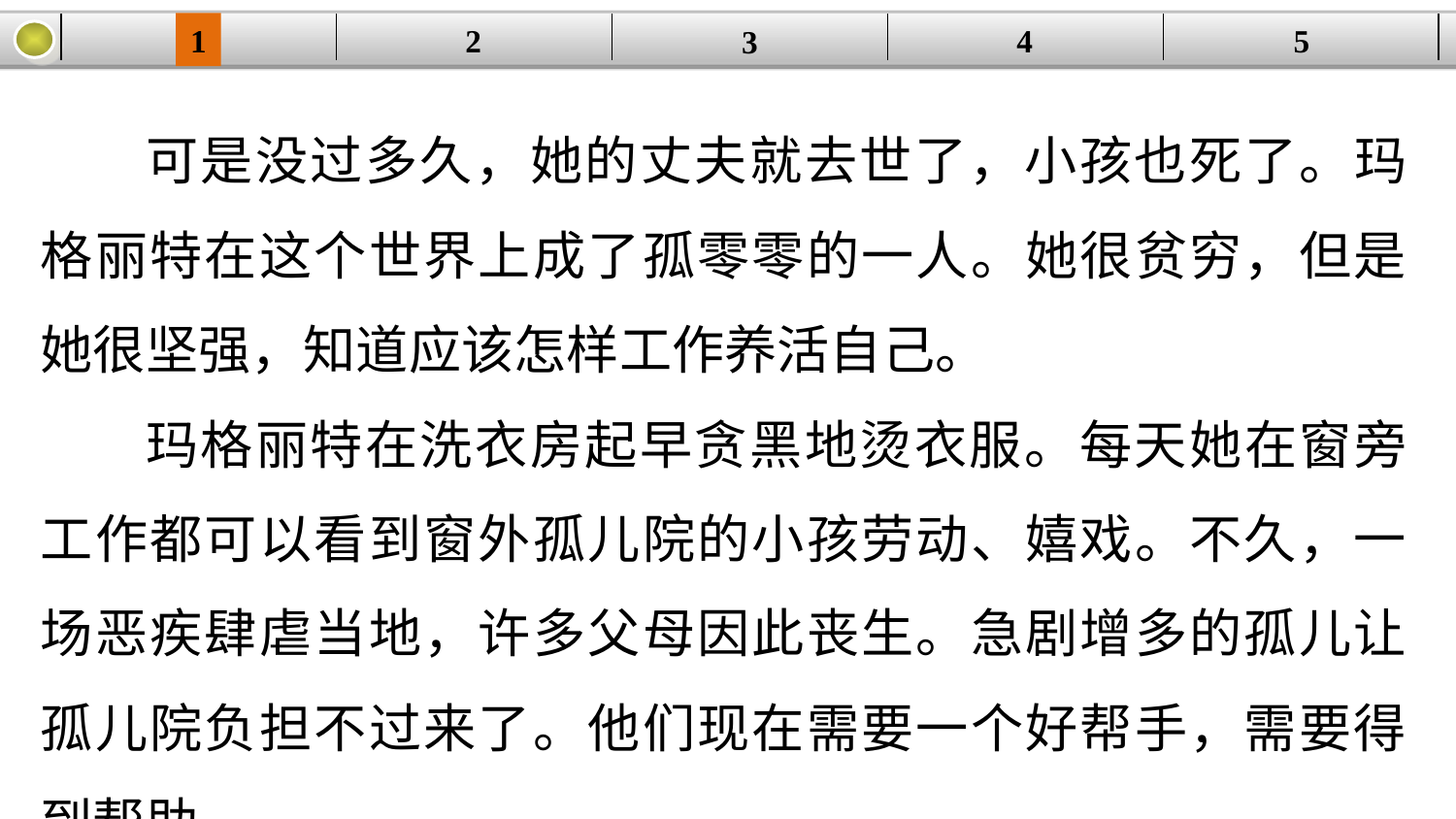

1
2
4
5
|  |  |  |  |  |
| --- | --- | --- | --- | --- |
3

可是没过多久，她的丈夫就去世了，小孩也死了。玛格丽特在这个世界上成了孤零零的一人。她很贫穷，但是她很坚强，知道应该怎样工作养活自己。
玛格丽特在洗衣房起早贪黑地烫衣服。每天她在窗旁工作都可以看到窗外孤儿院的小孩劳动、嬉戏。不久，一场恶疾肆虐当地，许多父母因此丧生。急剧增多的孤儿让孤儿院负担不过来了。他们现在需要一个好帮手，需要得到帮助。